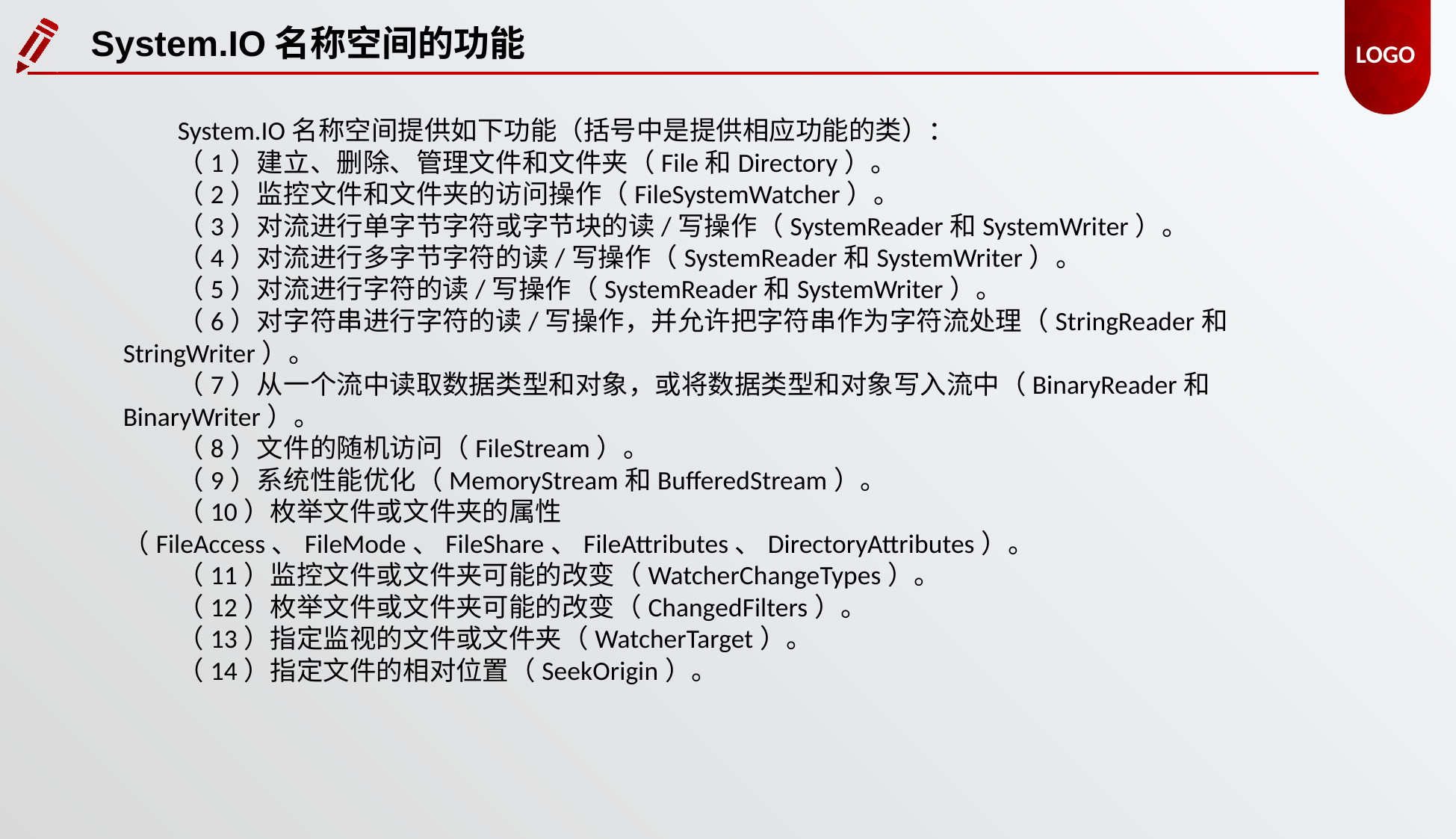

System.IO名称空间的功能
System.IO名称空间提供如下功能（括号中是提供相应功能的类）：
（1）建立、删除、管理文件和文件夹（File和Directory）。
（2）监控文件和文件夹的访问操作（FileSystemWatcher）。
（3）对流进行单字节字符或字节块的读/写操作（SystemReader和SystemWriter）。
（4）对流进行多字节字符的读/写操作（SystemReader和SystemWriter）。
（5）对流进行字符的读/写操作（SystemReader和SystemWriter）。
（6）对字符串进行字符的读/写操作，并允许把字符串作为字符流处理（StringReader和StringWriter）。
（7）从一个流中读取数据类型和对象，或将数据类型和对象写入流中（BinaryReader和BinaryWriter）。
（8）文件的随机访问（FileStream）。
（9）系统性能优化（MemoryStream和BufferedStream）。
（10）枚举文件或文件夹的属性（FileAccess、FileMode、FileShare、FileAttributes、DirectoryAttributes）。
（11）监控文件或文件夹可能的改变（WatcherChangeTypes）。
（12）枚举文件或文件夹可能的改变（ChangedFilters）。
（13）指定监视的文件或文件夹（WatcherTarget）。
（14）指定文件的相对位置（SeekOrigin）。